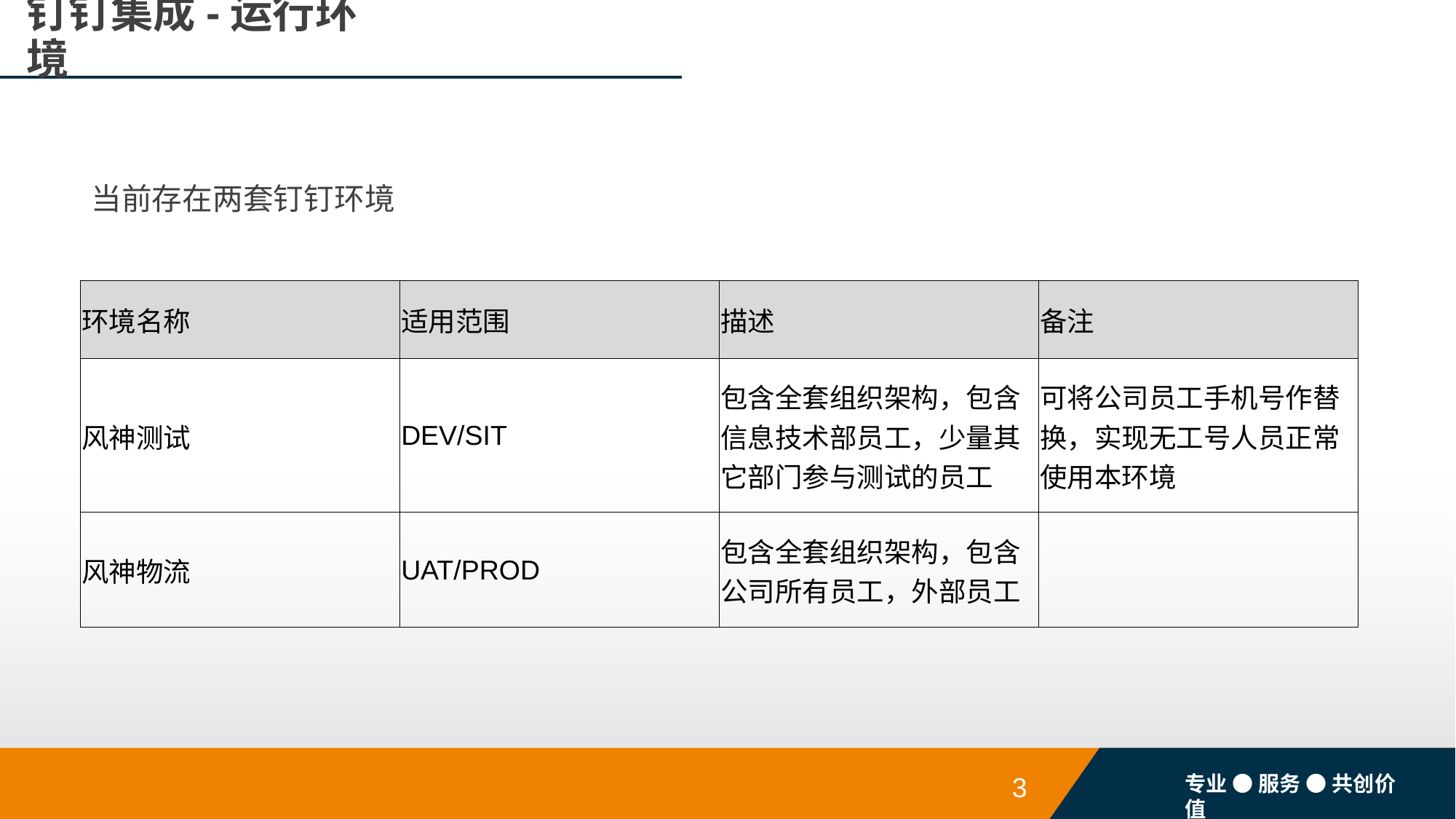

# 钉钉集成-运行环境
当前存在两套钉钉环境
| 环境名称 | 适用范围 | 描述 | 备注 |
| --- | --- | --- | --- |
| 风神测试 | DEV/SIT | 包含全套组织架构，包含信息技术部员工，少量其它部门参与测试的员工 | 可将公司员工手机号作替换，实现无工号人员正常使用本环境 |
| 风神物流 | UAT/PROD | 包含全套组织架构，包含公司所有员工，外部员工 |  |